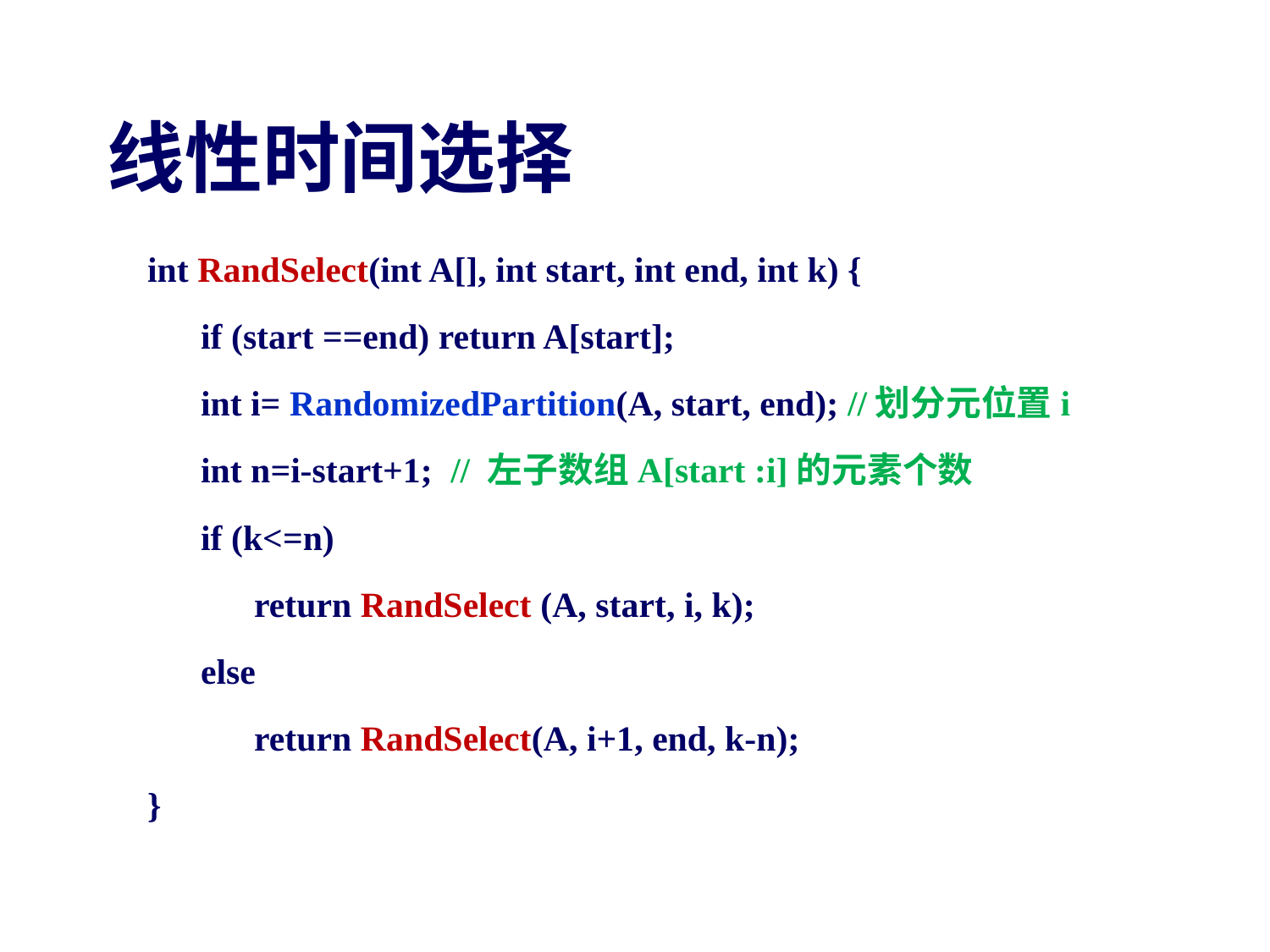

线性时间选择
int RandSelect(int A[], int start, int end, int k) {
      if (start ==end) return A[start];
      int i= RandomizedPartition(A, start, end); //划分元位置i
      int n=i-start+1;  // 左子数组A[start :i]的元素个数
      if (k<=n)
            return RandSelect (A, start, i, k);
      else
            return RandSelect(A, i+1, end, k-n);
}